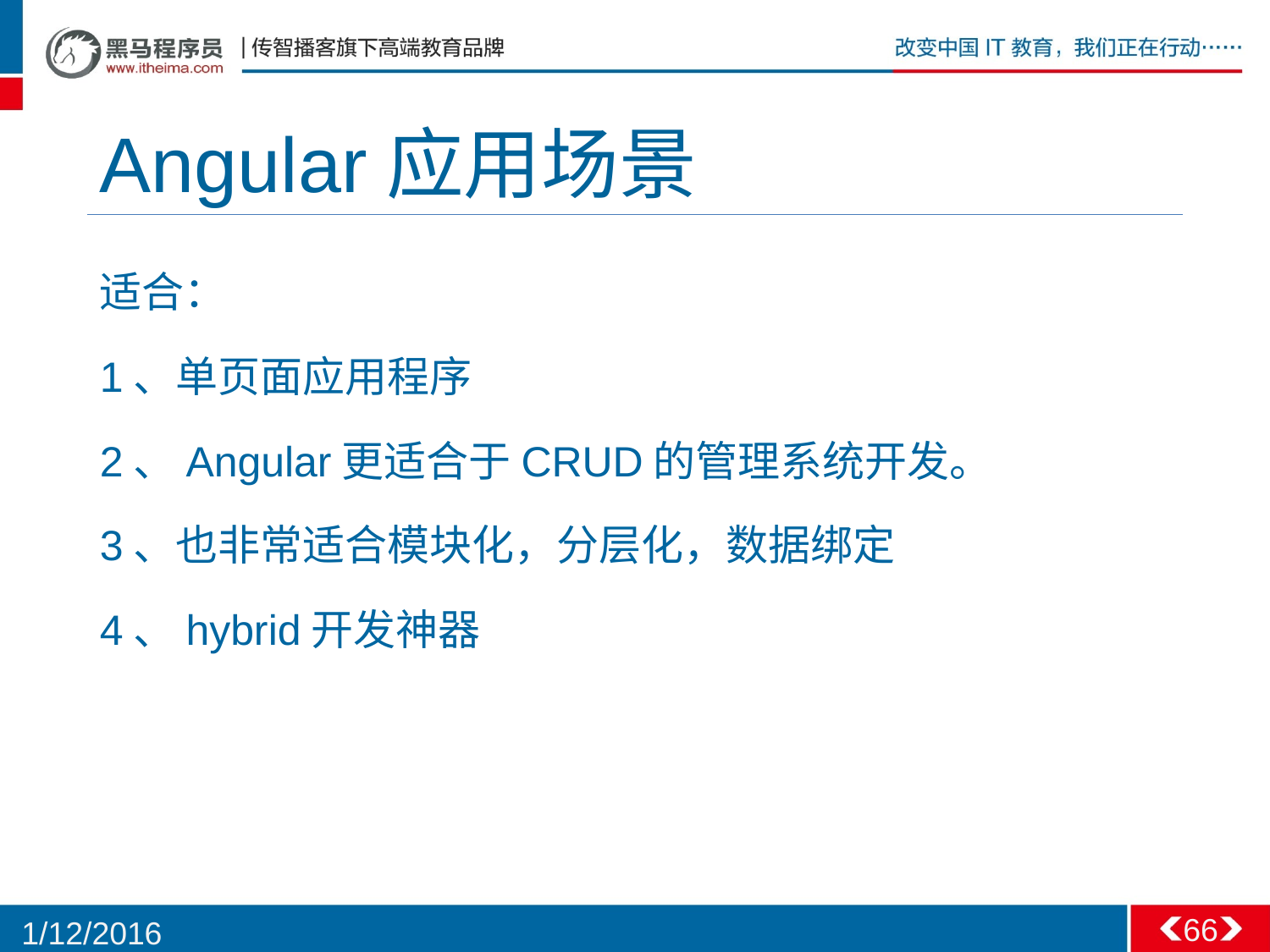

# Angular应用场景
适合：
1、单页面应用程序
2、Angular更适合于CRUD的管理系统开发。
3、也非常适合模块化，分层化，数据绑定
4、hybrid开发神器

66

1/12/2016